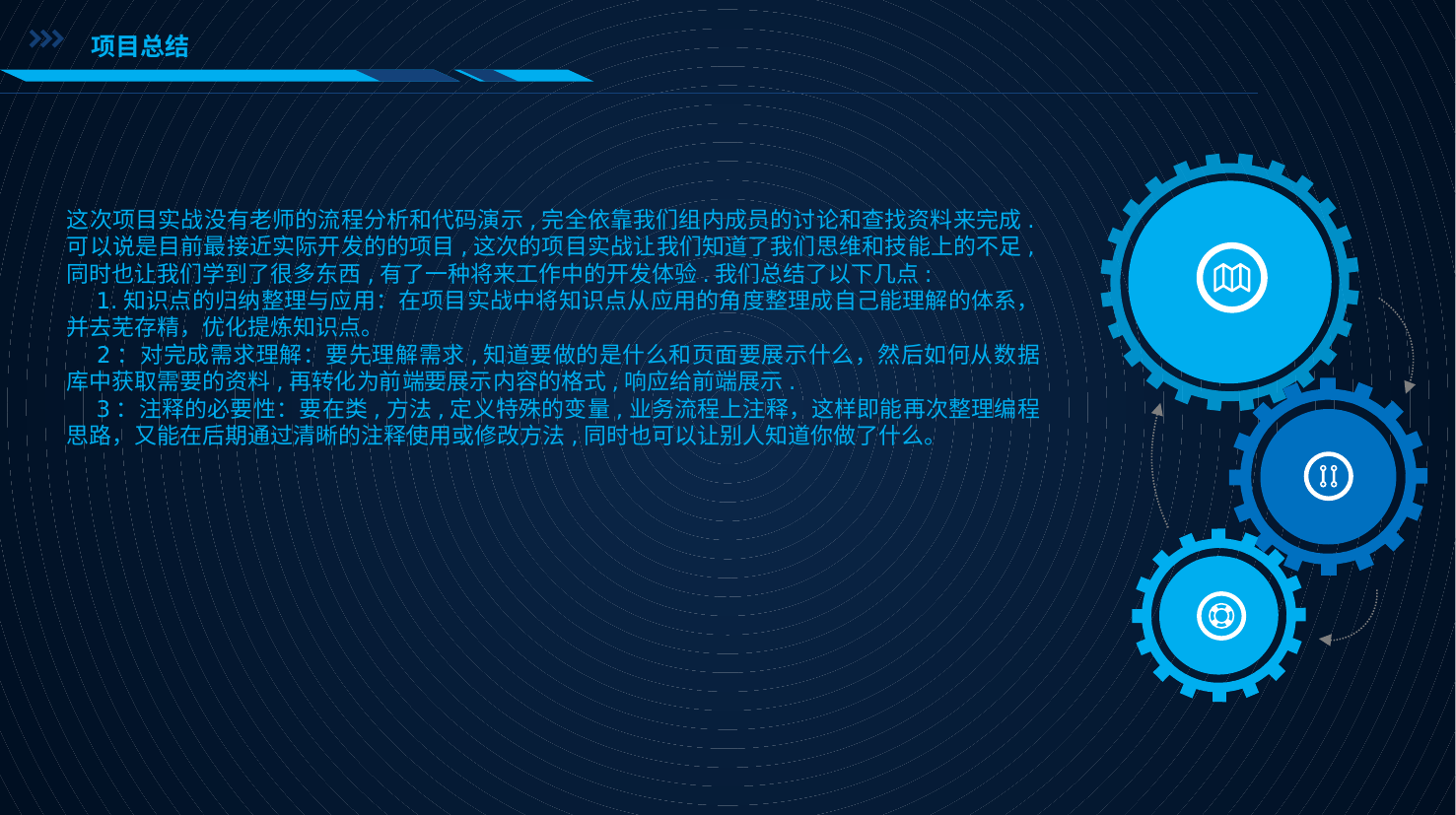

项目总结

这次项目实战没有老师的流程分析和代码演示,完全依靠我们组内成员的讨论和查找资料来完成.可以说是目前最接近实际开发的的项目,这次的项目实战让我们知道了我们思维和技能上的不足,同时也让我们学到了很多东西,有了一种将来工作中的开发体验.我们总结了以下几点:
    1.知识点的归纳整理与应用：在项目实战中将知识点从应用的角度整理成自己能理解的体系，并去芜存精，优化提炼知识点。
    2：对完成需求理解：要先理解需求,知道要做的是什么和页面要展示什么，然后如何从数据库中获取需要的资料,再转化为前端要展示内容的格式,响应给前端展示.
    3：注释的必要性：要在类,方法,定义特殊的变量,业务流程上注释，这样即能再次整理编程思路，又能在后期通过清晰的注释使用或修改方法,同时也可以让别人知道你做了什么。